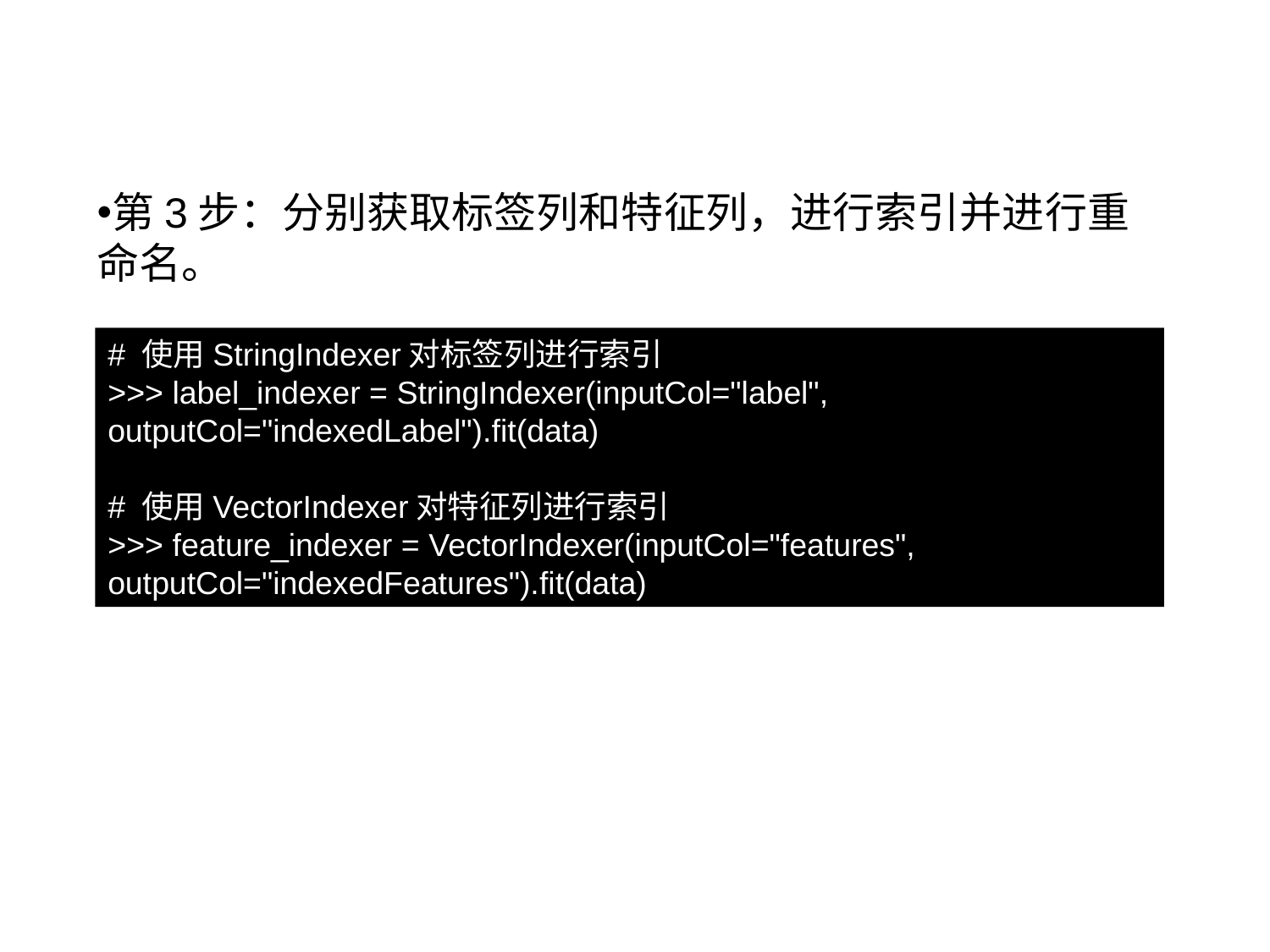

9.7.1 逻辑斯蒂回归分类算法
第3步：分别获取标签列和特征列，进行索引并进行重命名。
# 使用StringIndexer对标签列进行索引
>>> label_indexer = StringIndexer(inputCol="label", outputCol="indexedLabel").fit(data)

# 使用VectorIndexer对特征列进行索引
>>> feature_indexer = VectorIndexer(inputCol="features", outputCol="indexedFeatures").fit(data)